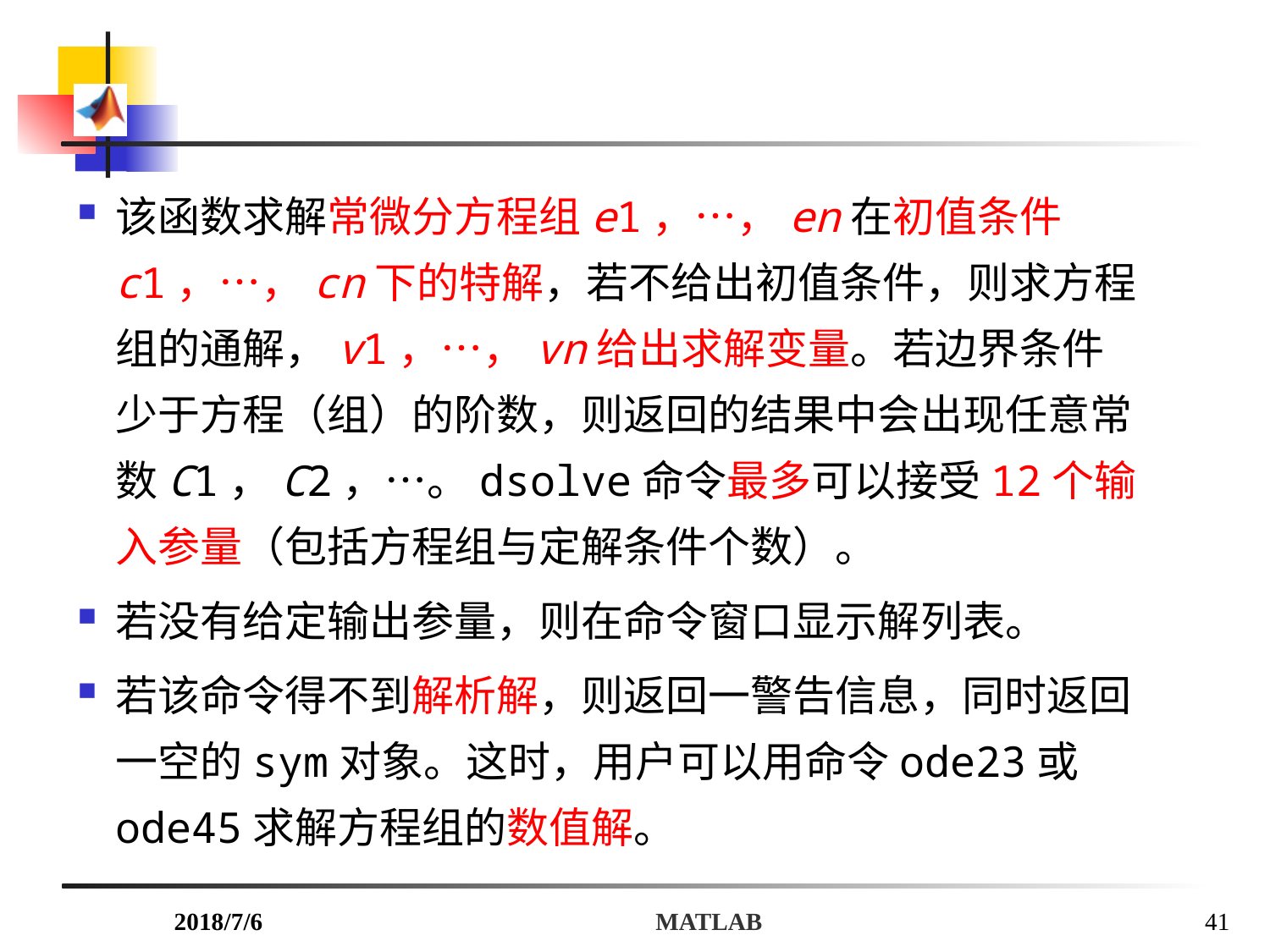

该函数求解常微分方程组e1，…，en在初值条件c1，…，cn下的特解，若不给出初值条件，则求方程组的通解，v1，…，vn给出求解变量。若边界条件少于方程（组）的阶数，则返回的结果中会出现任意常数C1，C2，…。dsolve命令最多可以接受12个输入参量（包括方程组与定解条件个数）。
若没有给定输出参量，则在命令窗口显示解列表。
若该命令得不到解析解，则返回一警告信息，同时返回一空的sym对象。这时，用户可以用命令ode23或ode45求解方程组的数值解。
2018/7/6
MATLAB
41